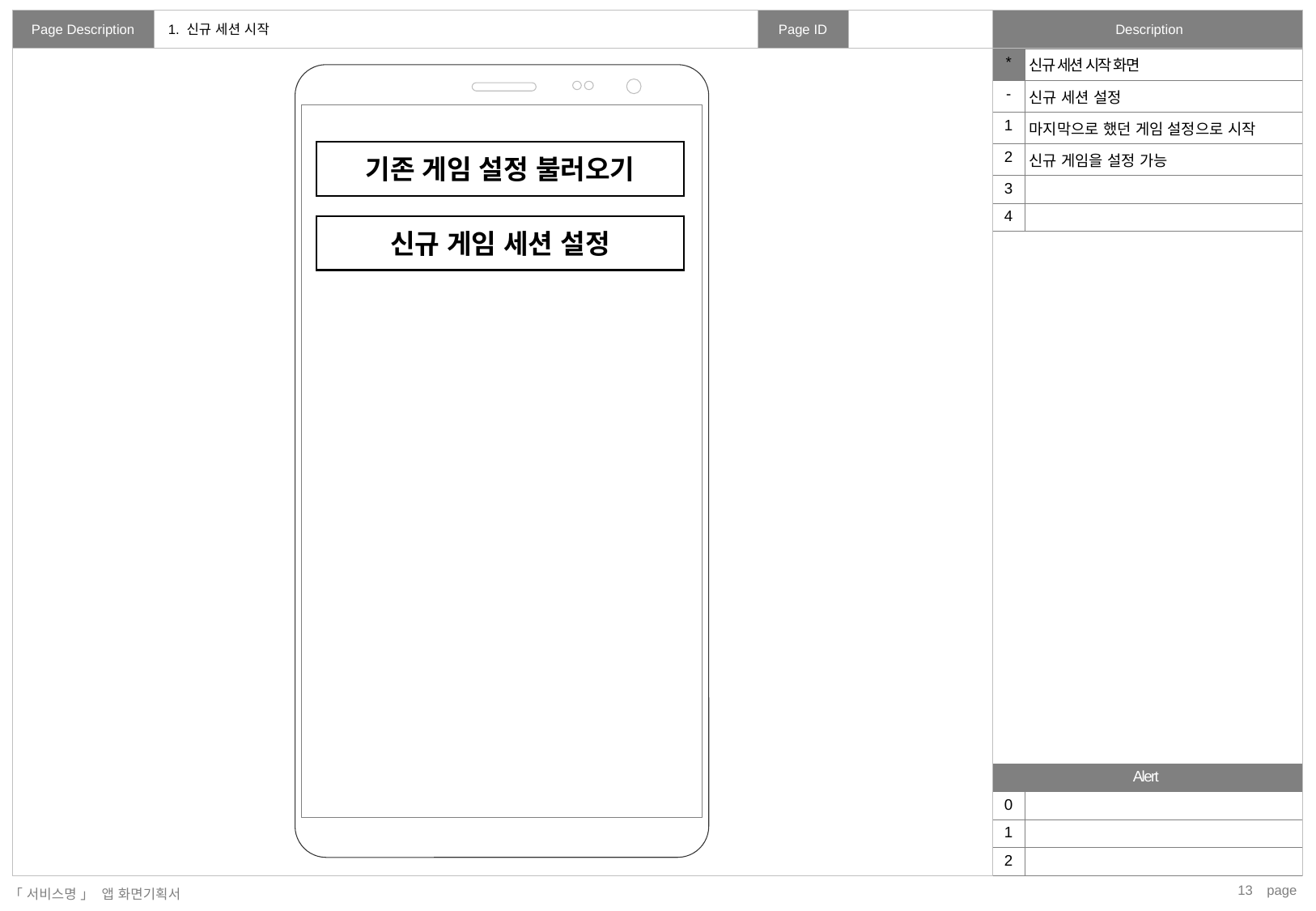

# 1. 신규 세션 시작
| \* | 신규 세션 시작 화면 |
| --- | --- |
| - | 신규 세션 설정 |
| 1 | 마지막으로 했던 게임 설정으로 시작 |
| 2 | 신규 게임을 설정 가능 |
| 3 |  |
| 4 |  |
기존 게임 설정 불러오기
신규 게임 세션 설정
| Alert |  |
| --- | --- |
| 0 |  |
| 1 |  |
| 2 |  |